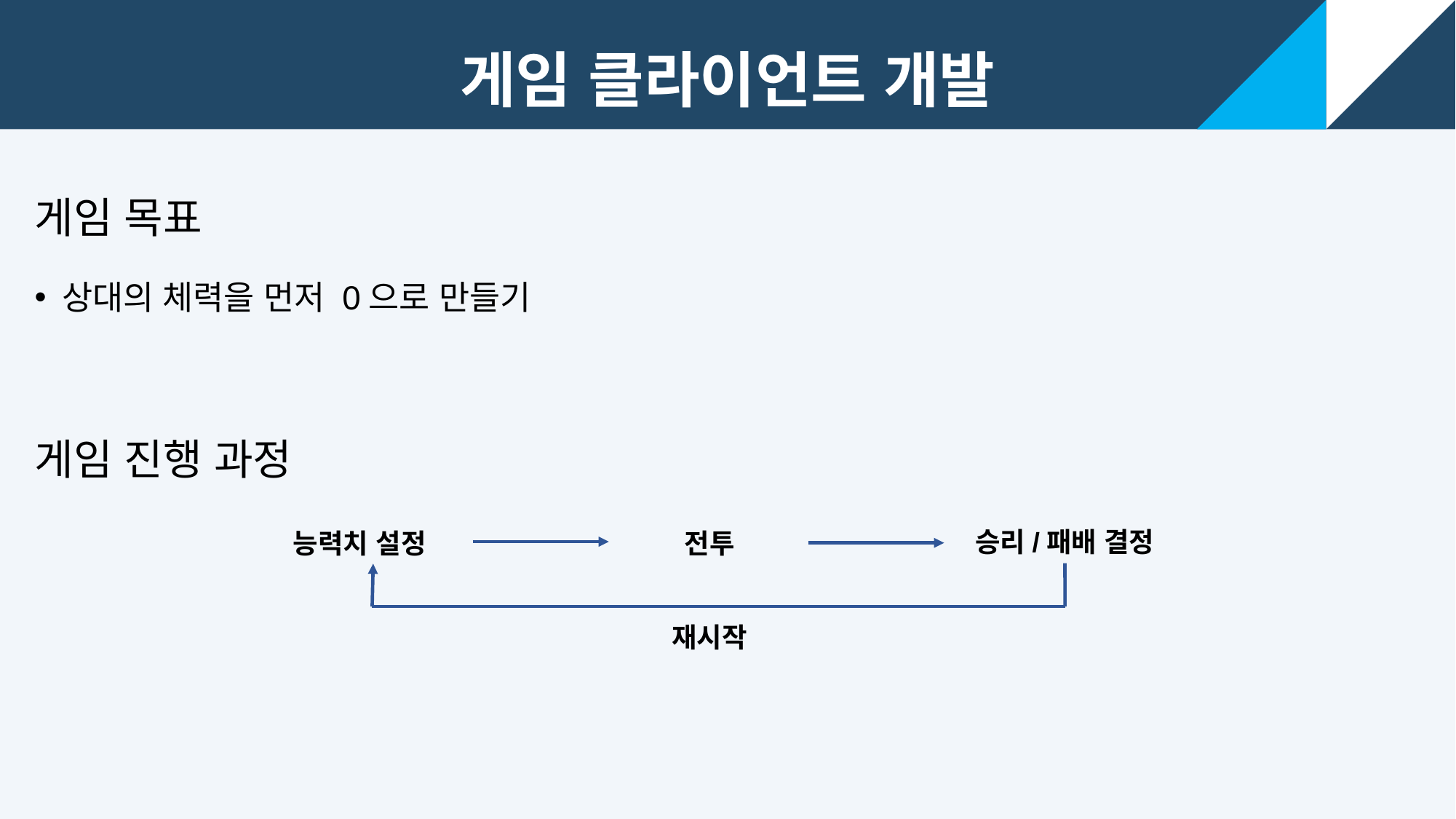

게임 클라이언트 개발

게임 목표
상대의 체력을 먼저 0으로 만들기

게임 진행 과정
승리/패배 결정
능력치 설정
전투
재시작